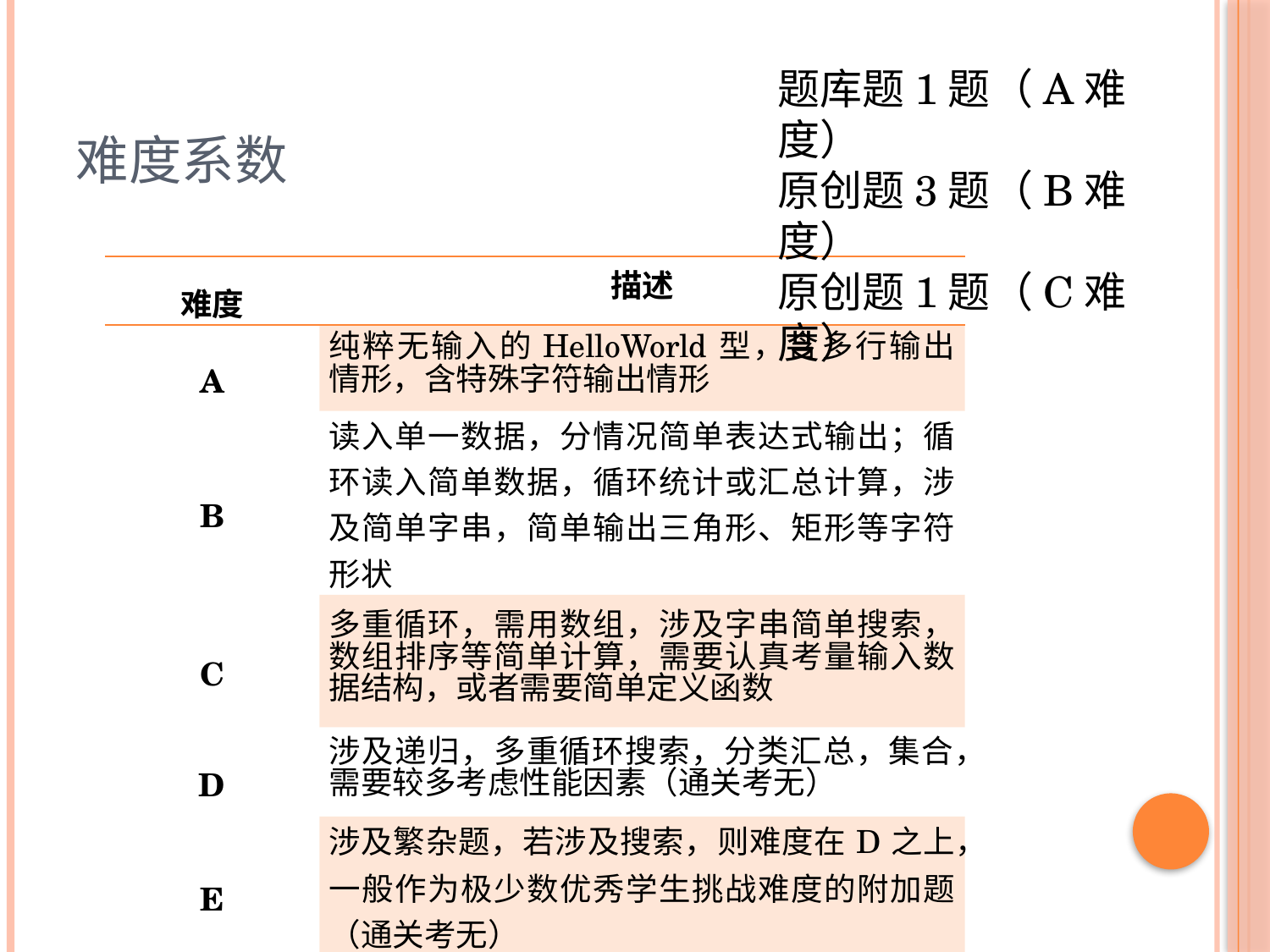

# 难度系数
题库题1题（A难度）
原创题3题（B难度）
原创题1题（C难度）
| 难度 | 描述 |
| --- | --- |
| A | 纯粹无输入的HelloWorld型，含多行输出情形，含特殊字符输出情形 |
| B | 读入单一数据，分情况简单表达式输出；循环读入简单数据，循环统计或汇总计算，涉及简单字串，简单输出三角形、矩形等字符形状 |
| C | 多重循环，需用数组，涉及字串简单搜索，数组排序等简单计算，需要认真考量输入数据结构，或者需要简单定义函数 |
| D | 涉及递归，多重循环搜索，分类汇总，集合，需要较多考虑性能因素（通关考无） |
| E | 涉及繁杂题，若涉及搜索，则难度在D之上，一般作为极少数优秀学生挑战难度的附加题（通关考无） |